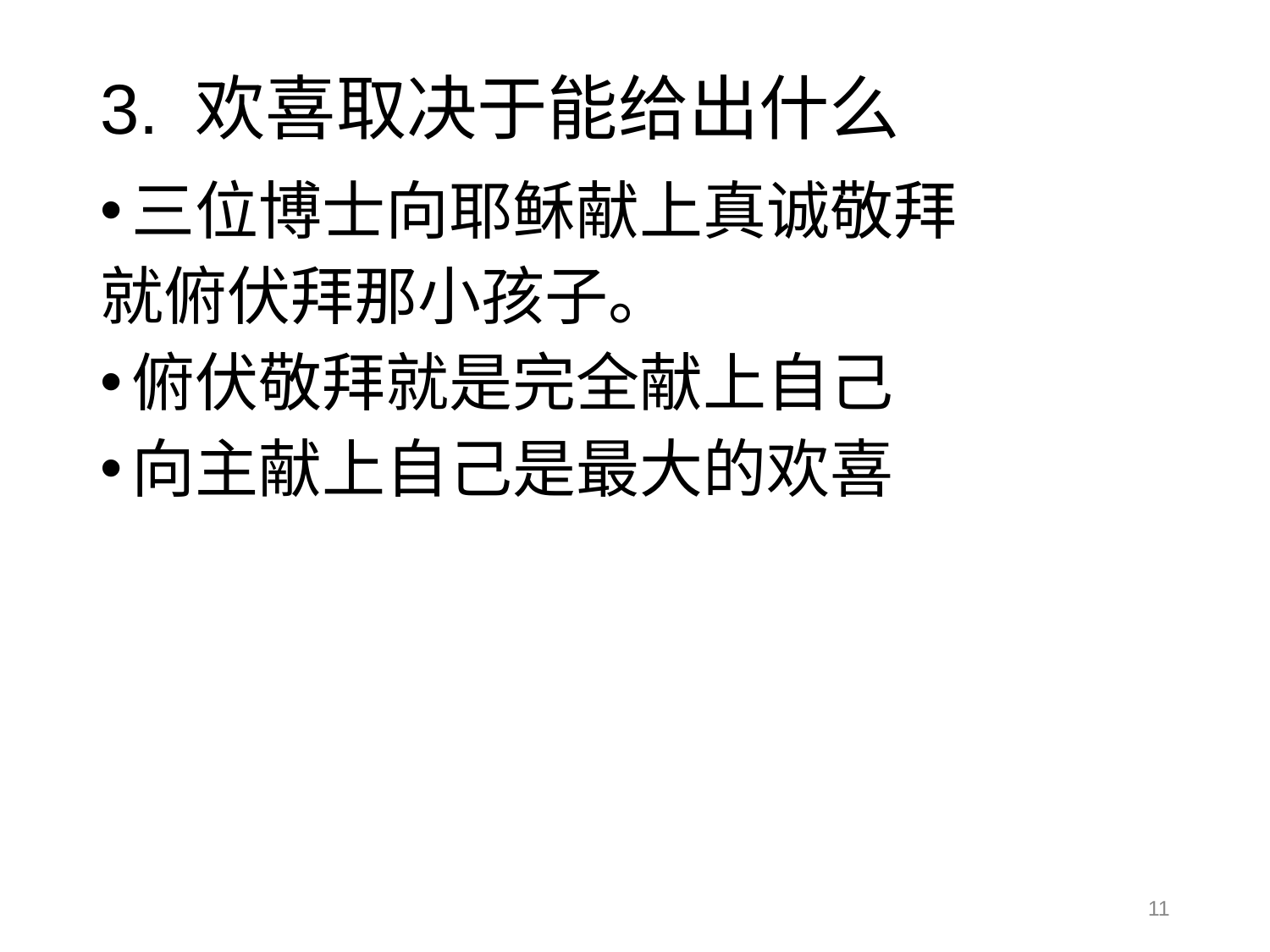

# 3. 欢喜取决于能给出什么
三位博士向耶稣献上真诚敬拜
就俯伏拜那小孩子。
俯伏敬拜就是完全献上自己
向主献上自己是最大的欢喜
11